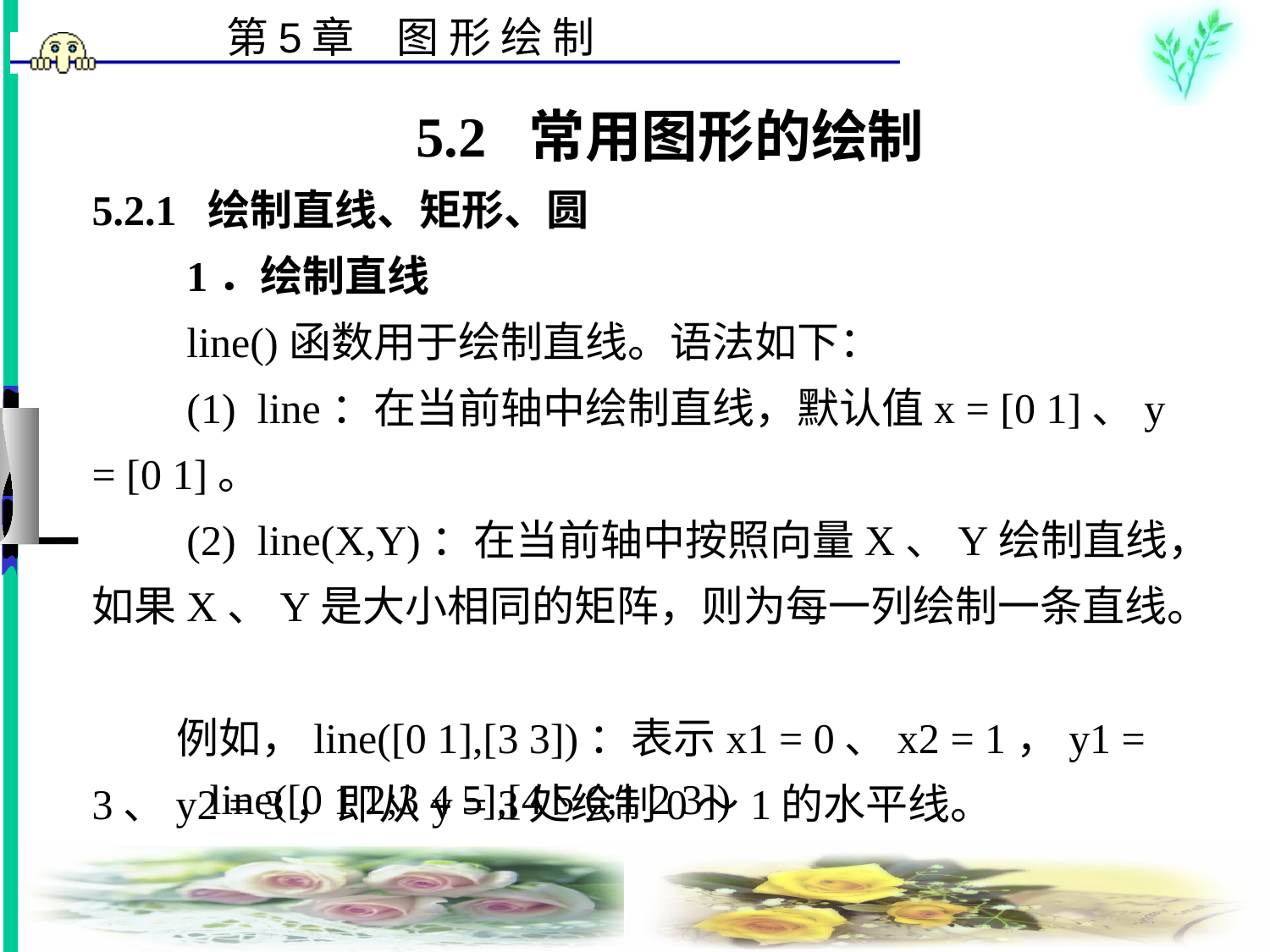

# 5.2  常用图形的绘制 5.2.1  绘制直线、矩形、圆 　　1．绘制直线 　　line()函数用于绘制直线。语法如下： 　　(1)  line：在当前轴中绘制直线，默认值x = [0 1]、y = [0 1]。 　　(2)  line(X,Y)：在当前轴中按照向量X、Y绘制直线，如果X、Y是大小相同的矩阵，则为每一列绘制一条直线。 　　例如，line([0 1],[3 3])：表示x1 = 0、x2 = 1，y1 = 3、y2 = 3，即从y = 3处绘制0～1的水平线。
line([0 1 2;3 4 5],[4 5 6;1 2 3])